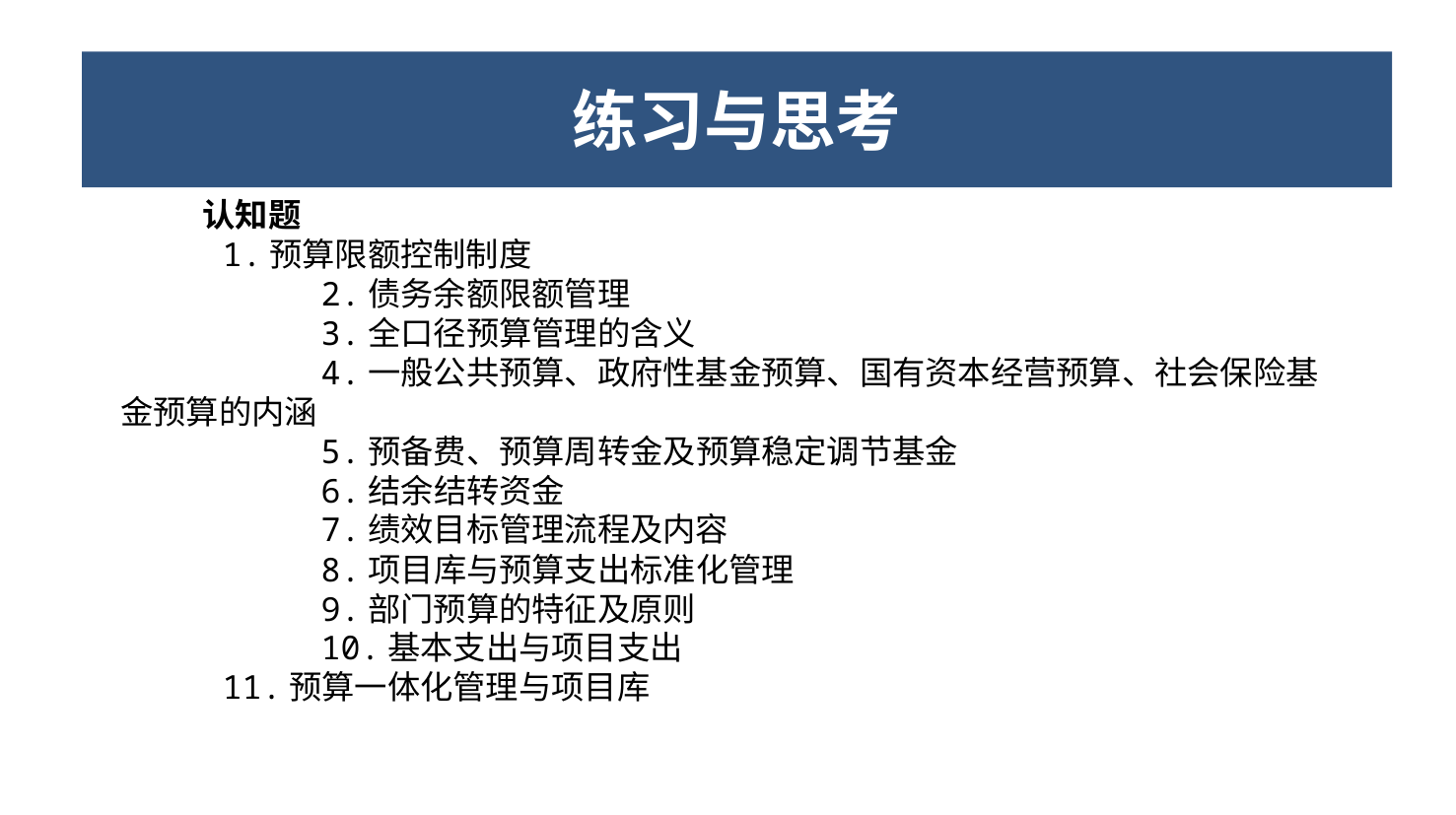

练习与思考
练习与思考
认知题
 1.预算限额控制制度
      2.债务余额限额管理
      3.全口径预算管理的含义
      4.一般公共预算、政府性基金预算、国有资本经营预算、社会保险基金预算的内涵
      5.预备费、预算周转金及预算稳定调节基金
      6.结余结转资金
      7.绩效目标管理流程及内容
      8.项目库与预算支出标准化管理
      9.部门预算的特征及原则
      10.基本支出与项目支出
 11.预算一体化管理与项目库